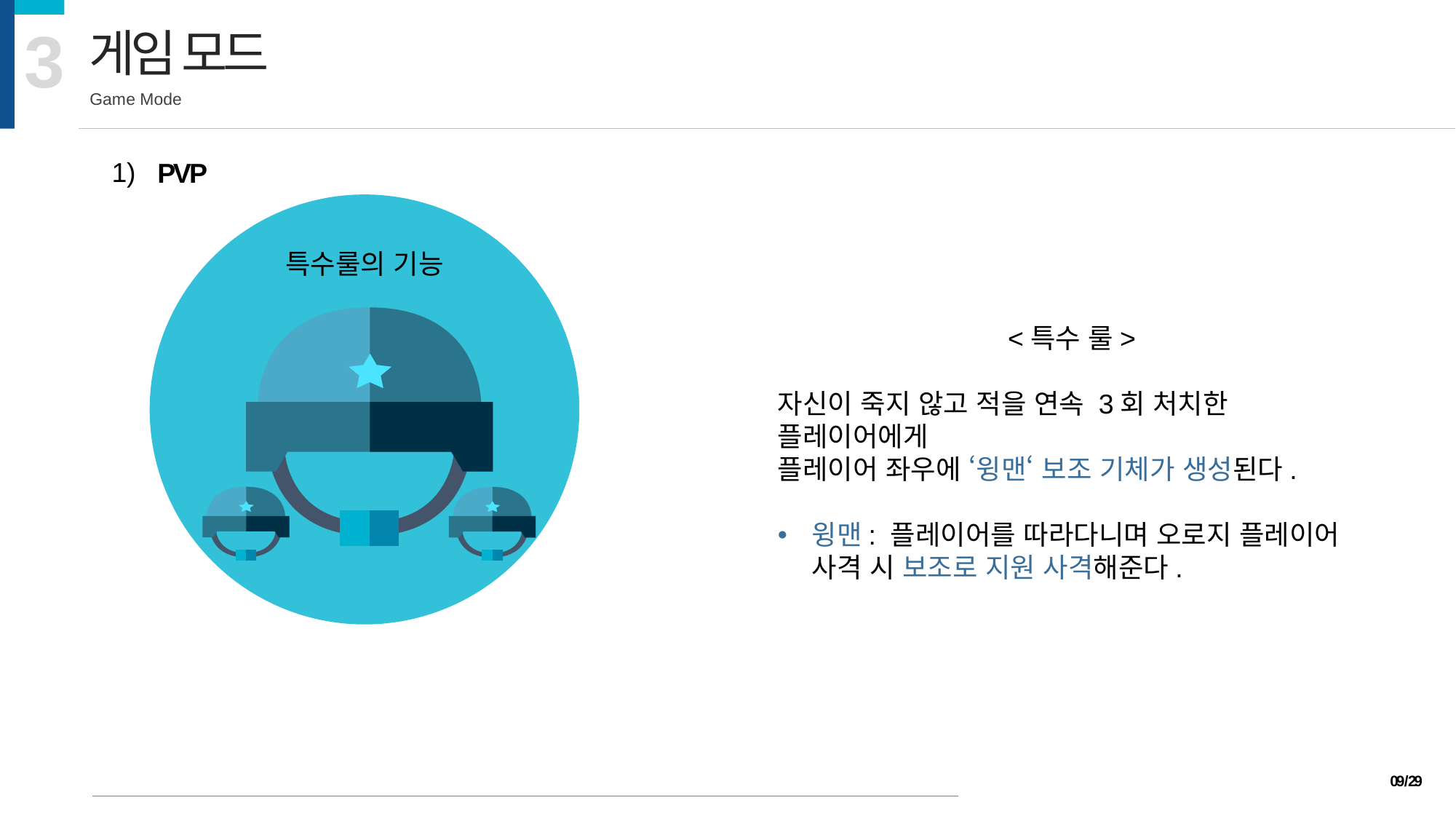

3
게임 모드
Game Mode
1)
PVP

특수룰의 기능

<특수 룰>

자신이 죽지 않고 적을 연속 3회 처치한 플레이어에게
플레이어 좌우에 ‘윙맨‘ 보조 기체가 생성된다.

윙맨: 플레이어를 따라다니며 오로지 플레이어
사격 시 보조로 지원 사격해준다.

09 / 29